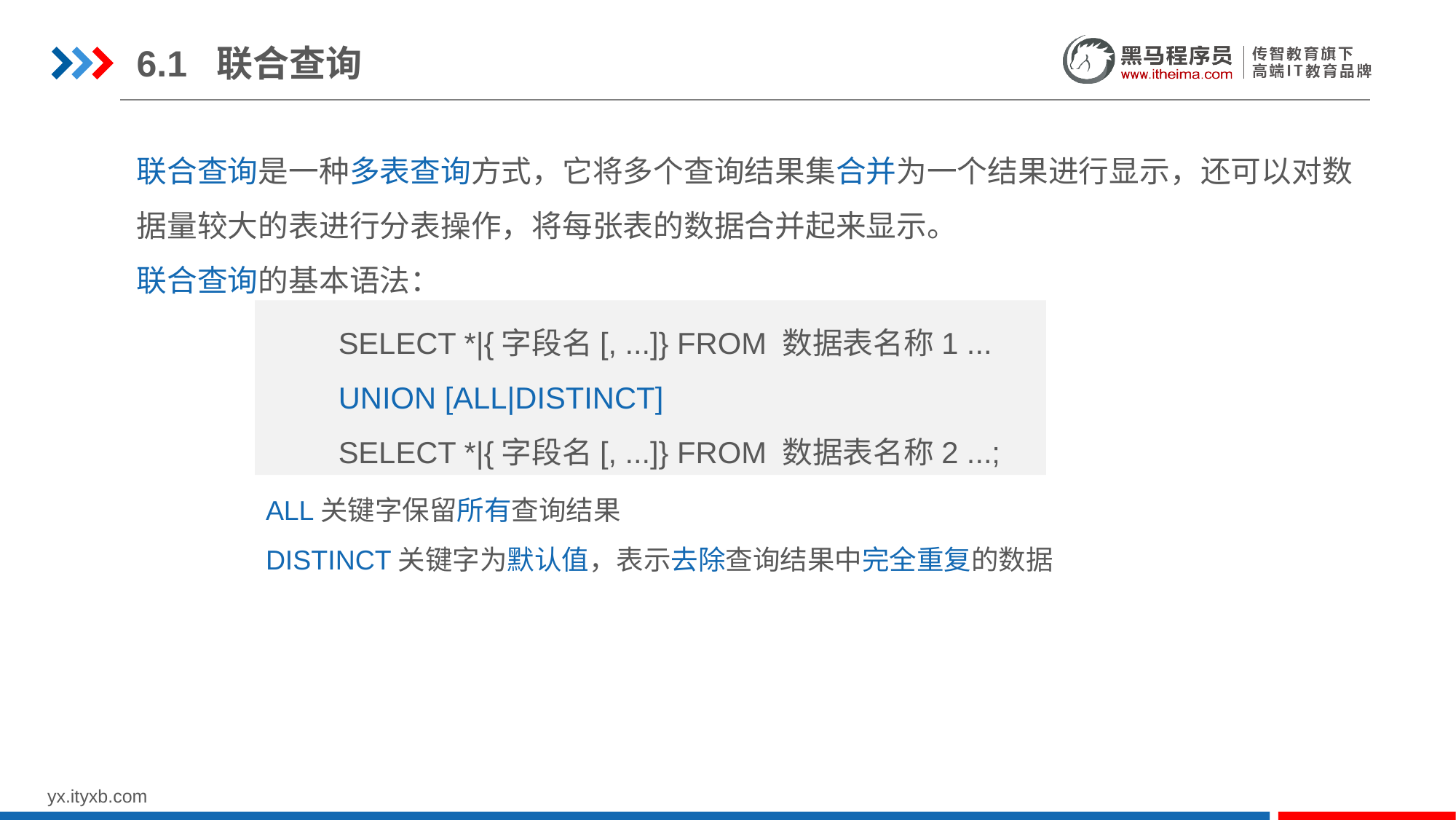

6.1  联合查询
联合查询是一种多表查询方式，它将多个查询结果集合并为一个结果进行显示，还可以对数据量较大的表进行分表操作，将每张表的数据合并起来显示。
联合查询的基本语法：
SELECT *|{字段名[, ...]} FROM 数据表名称1 ...
UNION [ALL|DISTINCT]
SELECT *|{字段名[, ...]} FROM 数据表名称2 ...;
ALL关键字保留所有查询结果
DISTINCT关键字为默认值，表示去除查询结果中完全重复的数据